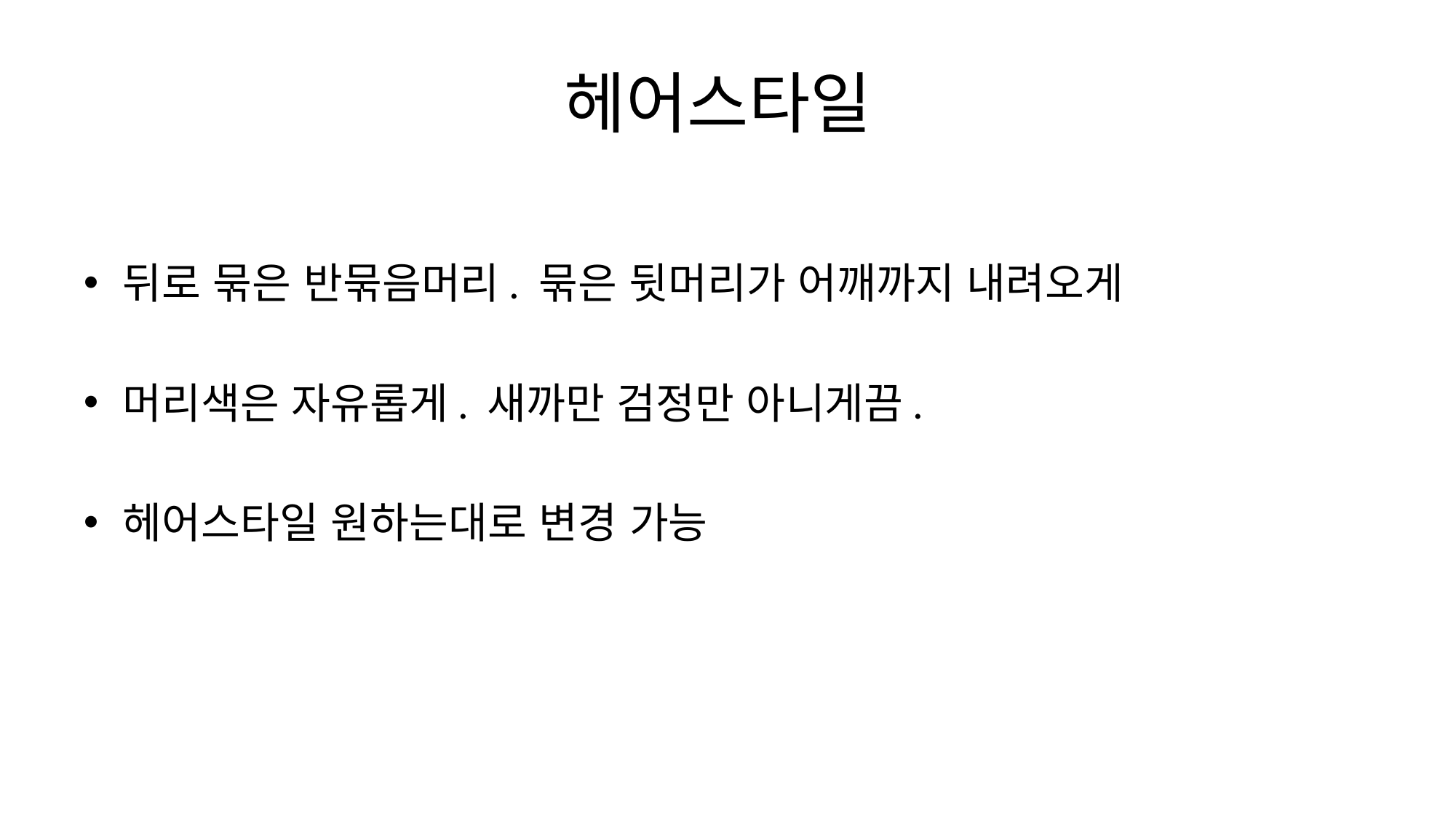

# 헤어스타일

뒤로 묶은 반묶음머리. 묶은 뒷머리가 어깨까지 내려오게

머리색은 자유롭게. 새까만 검정만 아니게끔.

헤어스타일 원하는대로 변경 가능